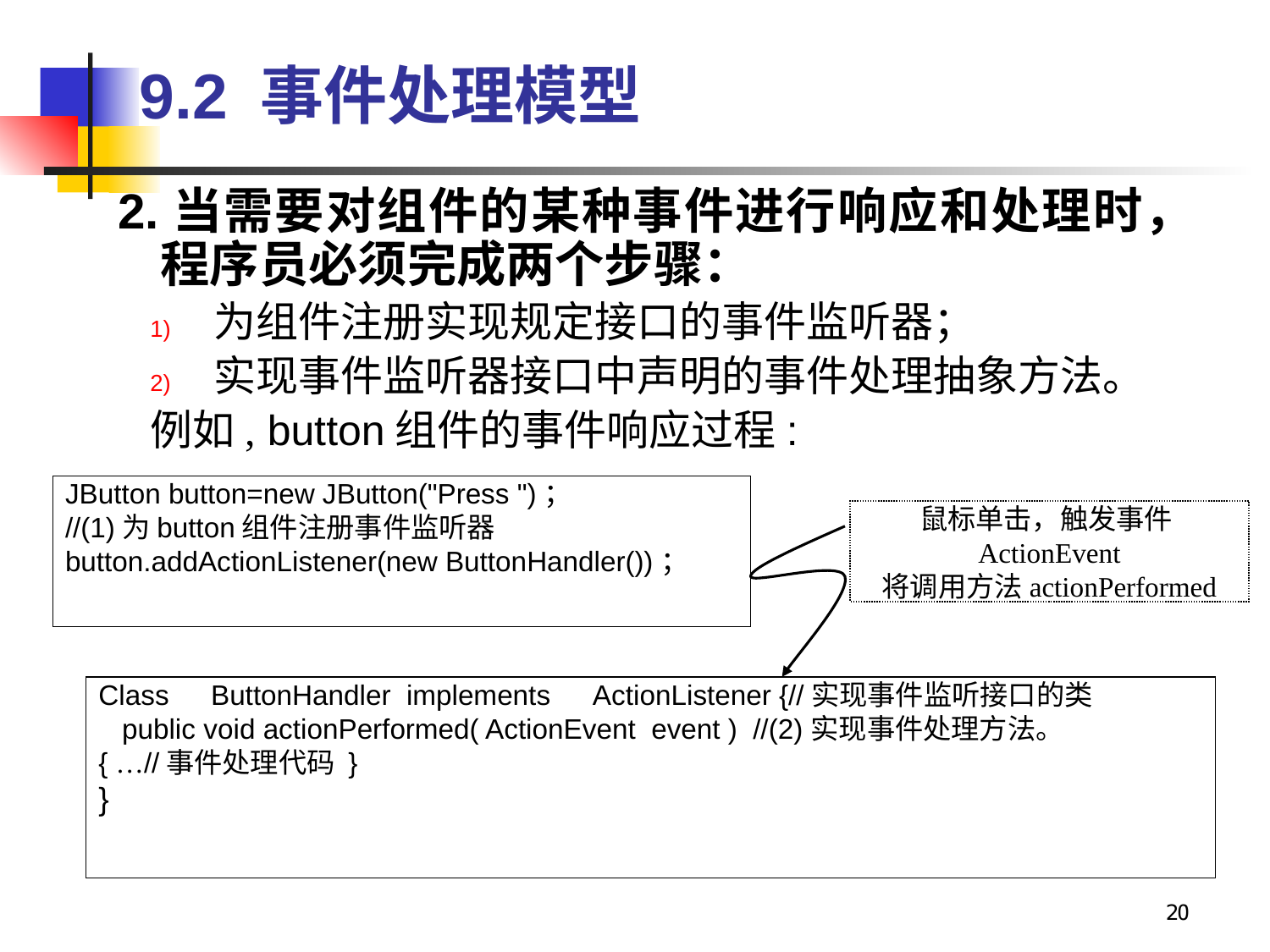

# 9.2 事件处理模型
  2.当需要对组件的某种事件进行响应和处理时，程序员必须完成两个步骤：
为组件注册实现规定接口的事件监听器；
实现事件监听器接口中声明的事件处理抽象方法。
例如, button组件的事件响应过程:

JButton button=new JButton("Press ")；
//(1)为button组件注册事件监听器
button.addActionListener(new ButtonHandler())；
鼠标单击，触发事件ActionEvent
将调用方法actionPerformed

Class　ButtonHandler  implements　ActionListener {//实现事件监听接口的类
   public void actionPerformed( ActionEvent  event )  //(2)实现事件处理方法。
{ …//事件处理代码 }
}